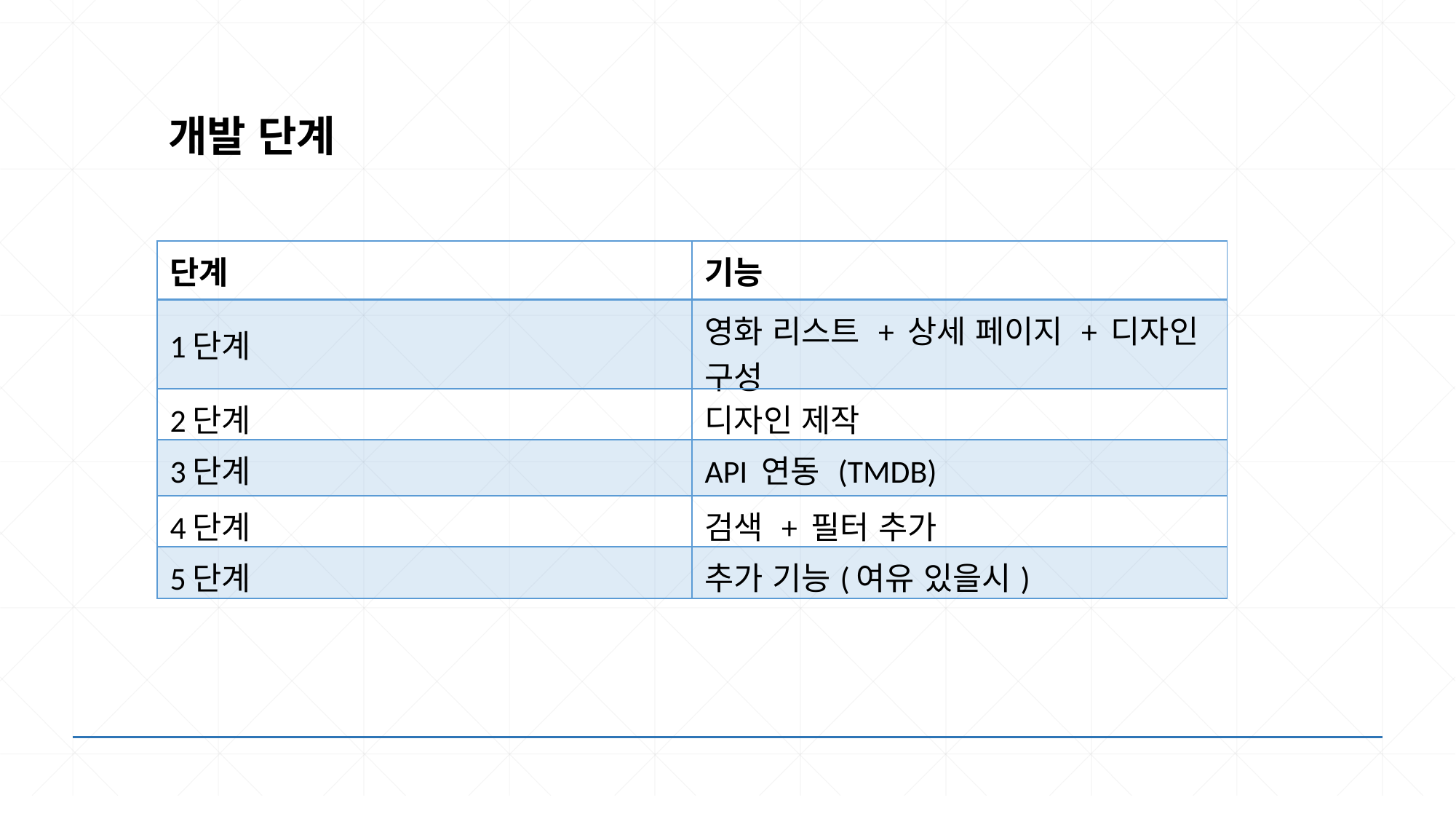

개발 단계
| 단계 | 기능 |
| --- | --- |
| 1단계 | 영화 리스트 + 상세 페이지 + 디자인 구성 |
| 2단계 | 디자인 제작 |
| 3단계 | API 연동 (TMDB) |
| 4단계 | 검색 + 필터 추가 |
| 5단계 | 추가 기능(여유 있을시) |